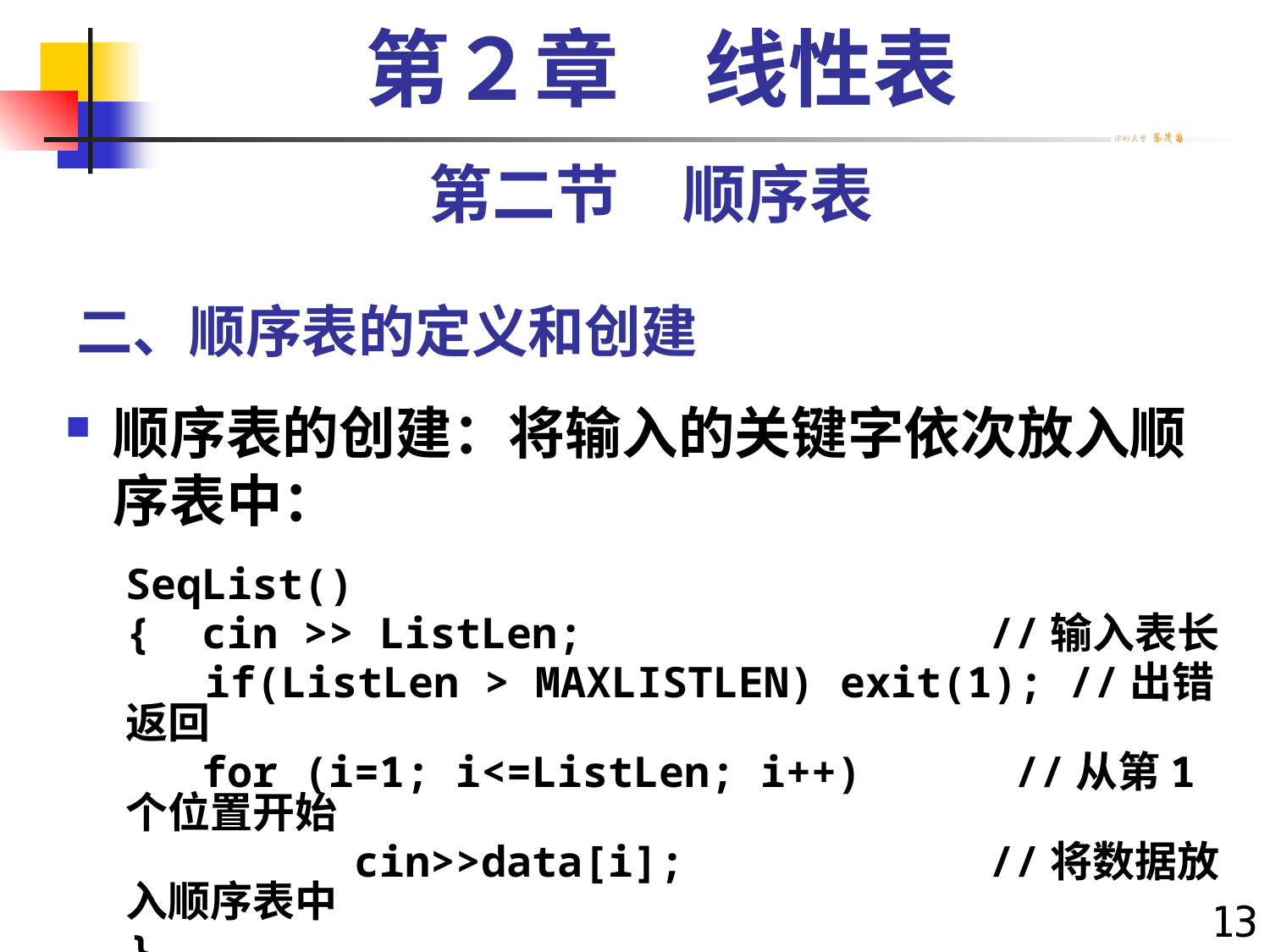

第２章　线性表
第二节　顺序表
# 二、顺序表的定义和创建
顺序表的创建：将输入的关键字依次放入顺序表中：
	SeqList()
	{  cin >> ListLen; 		         //输入表长
     if(ListLen > MAXLISTLEN) exit(1); //出错返回
	   for (i=1; i<=ListLen; i++)      //从第1个位置开始
		    cin>>data[i];		    //将数据放入顺序表中
  }
13